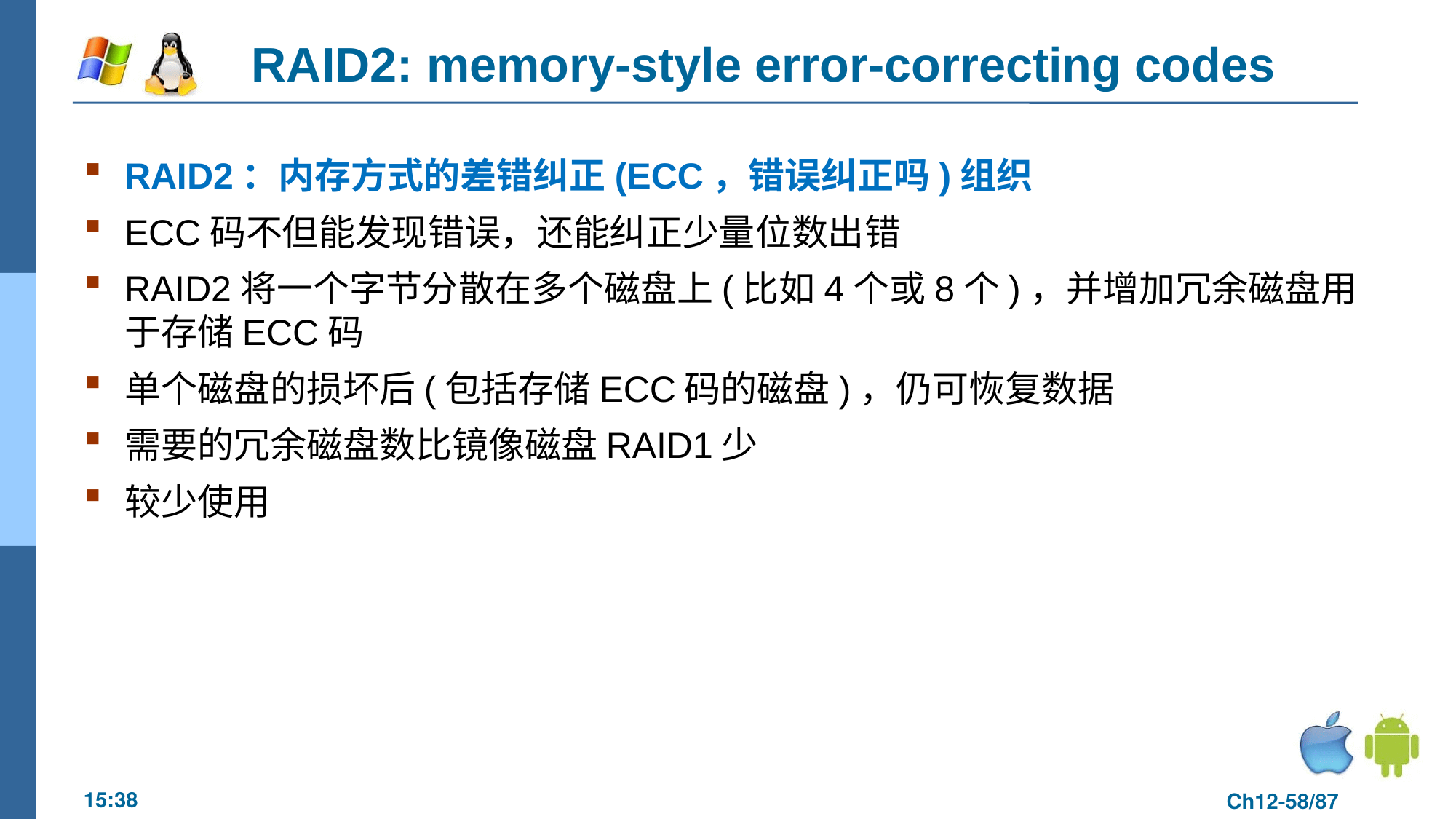

# RAID2: memory-style error-correcting codes
RAID2：内存方式的差错纠正(ECC，错误纠正吗)组织
ECC码不但能发现错误，还能纠正少量位数出错
RAID2将一个字节分散在多个磁盘上(比如4个或8个)，并增加冗余磁盘用于存储ECC码
单个磁盘的损坏后(包括存储ECC码的磁盘)，仍可恢复数据
需要的冗余磁盘数比镜像磁盘RAID1少
较少使用